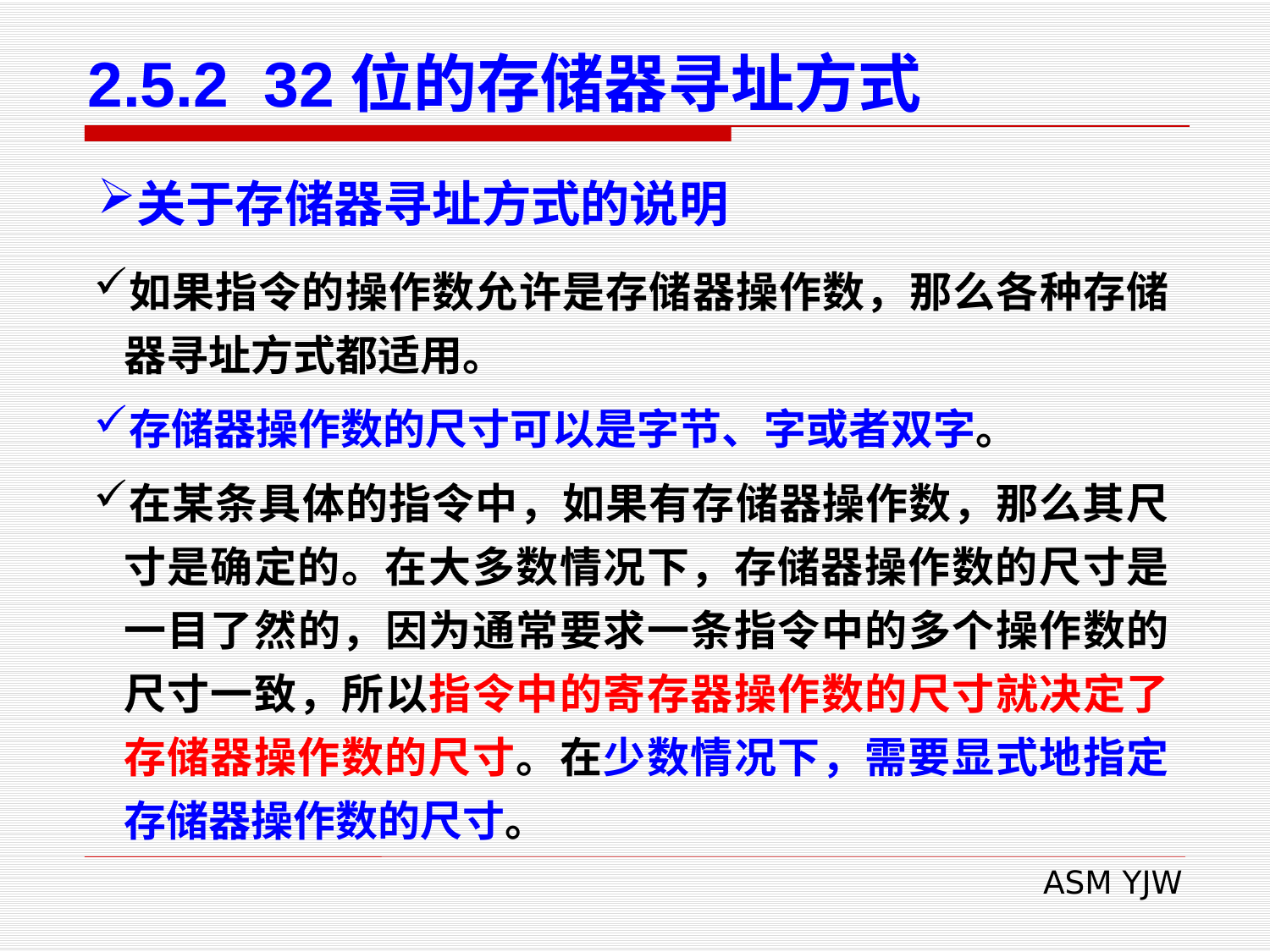

# 2.5.2  32位的存储器寻址方式
关于存储器寻址方式的说明
如果指令的操作数允许是存储器操作数，那么各种存储器寻址方式都适用。
存储器操作数的尺寸可以是字节、字或者双字。
在某条具体的指令中，如果有存储器操作数，那么其尺寸是确定的。在大多数情况下，存储器操作数的尺寸是一目了然的，因为通常要求一条指令中的多个操作数的尺寸一致，所以指令中的寄存器操作数的尺寸就决定了存储器操作数的尺寸。在少数情况下，需要显式地指定存储器操作数的尺寸。